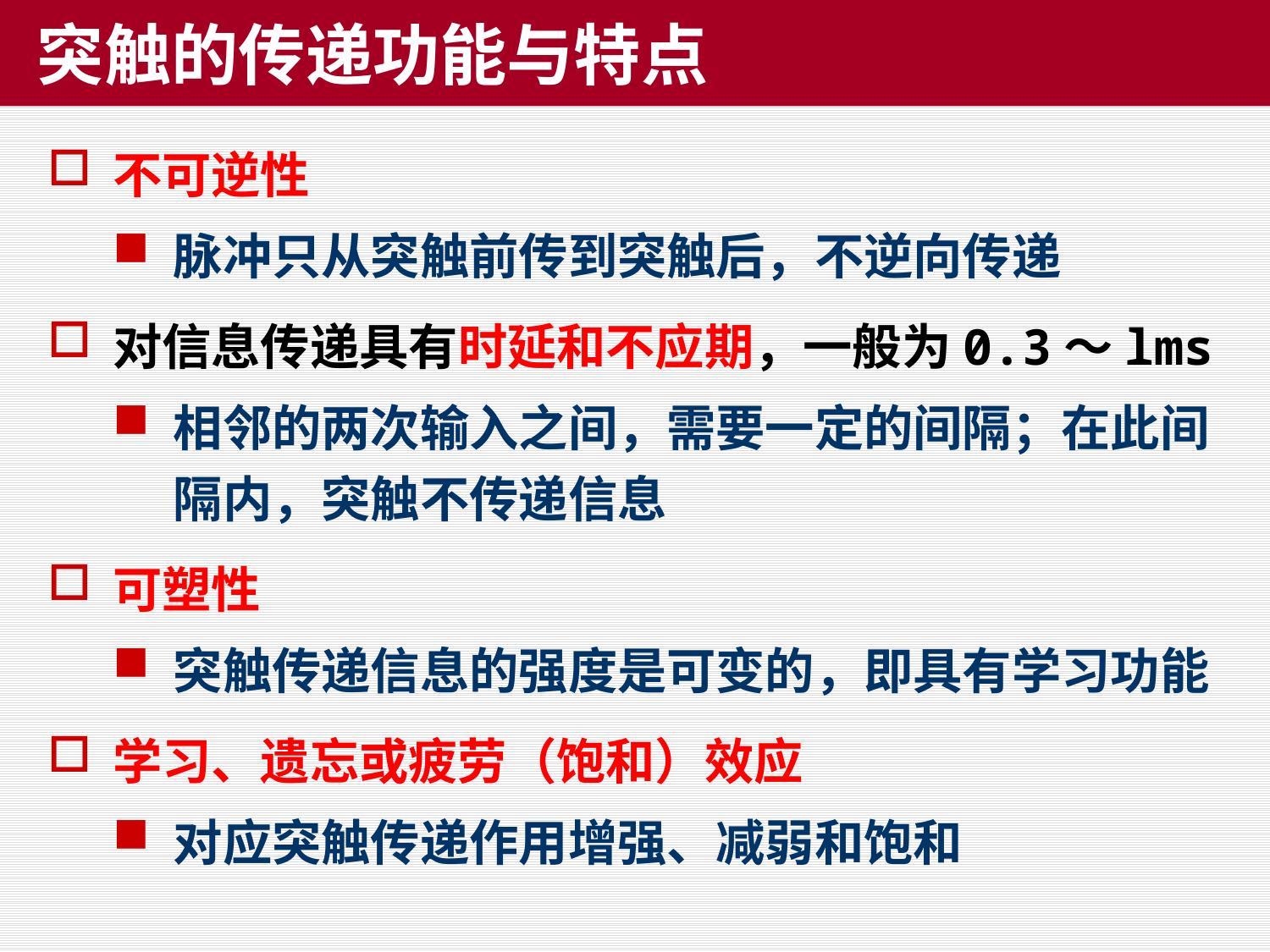

# 突触的传递功能与特点
不可逆性
脉冲只从突触前传到突触后，不逆向传递
对信息传递具有时延和不应期，一般为0.3～lms
相邻的两次输入之间，需要一定的间隔；在此间隔内，突触不传递信息
可塑性
突触传递信息的强度是可变的，即具有学习功能
学习、遗忘或疲劳（饱和）效应
对应突触传递作用增强、减弱和饱和